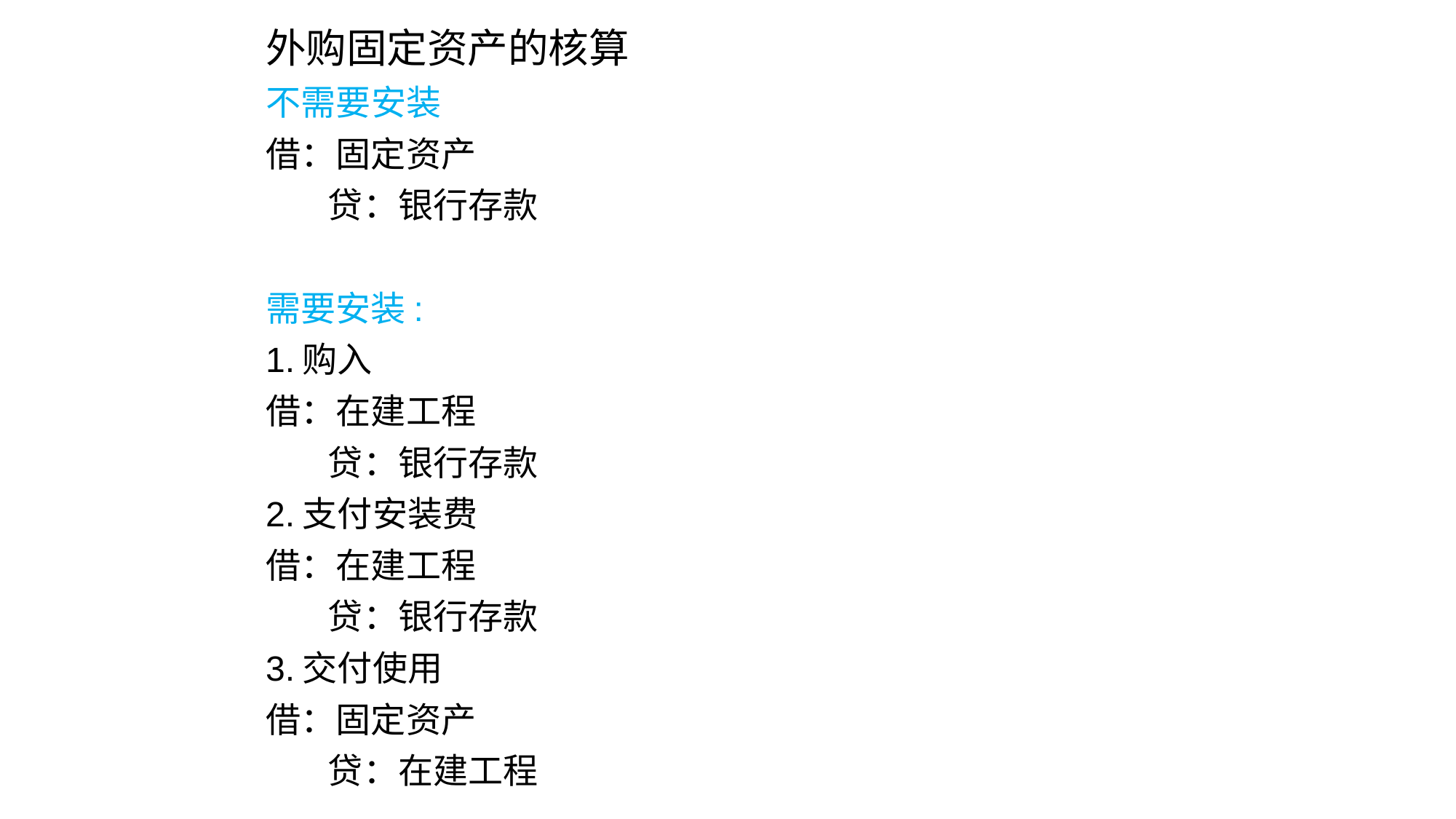

外购固定资产的核算
不需要安装
借：固定资产
       贷：银行存款

需要安装:
1.购入
借：在建工程
       贷：银行存款
2.支付安装费
借：在建工程
       贷：银行存款
3.交付使用
借：固定资产
       贷：在建工程